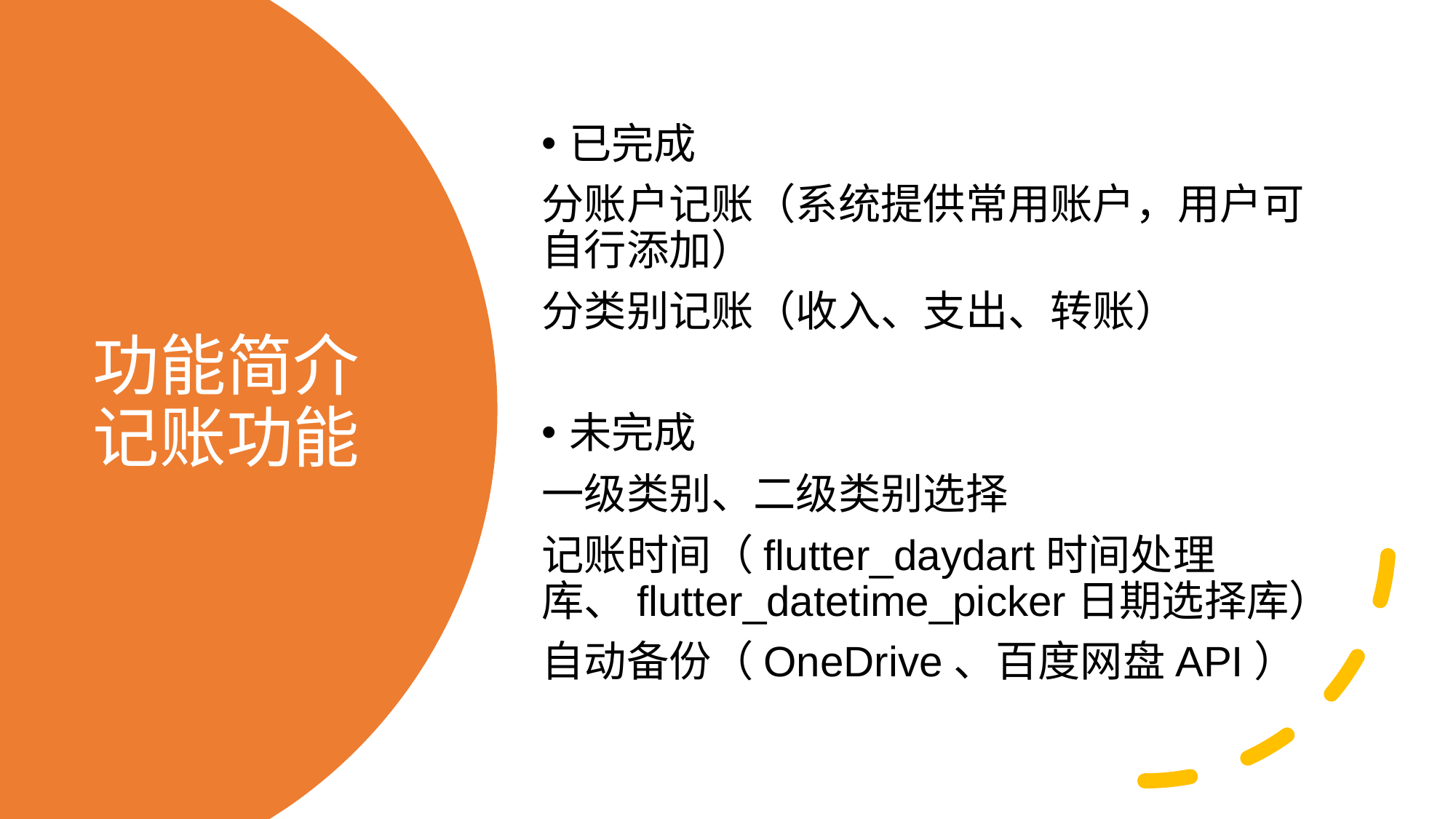

已完成
分账户记账（系统提供常用账户，用户可自行添加）
分类别记账（收入、支出、转账）

未完成
一级类别、二级类别选择
记账时间（flutter_daydart时间处理库、flutter_datetime_picker日期选择库）
自动备份（OneDrive、百度网盘API）
# 功能简介 记账功能